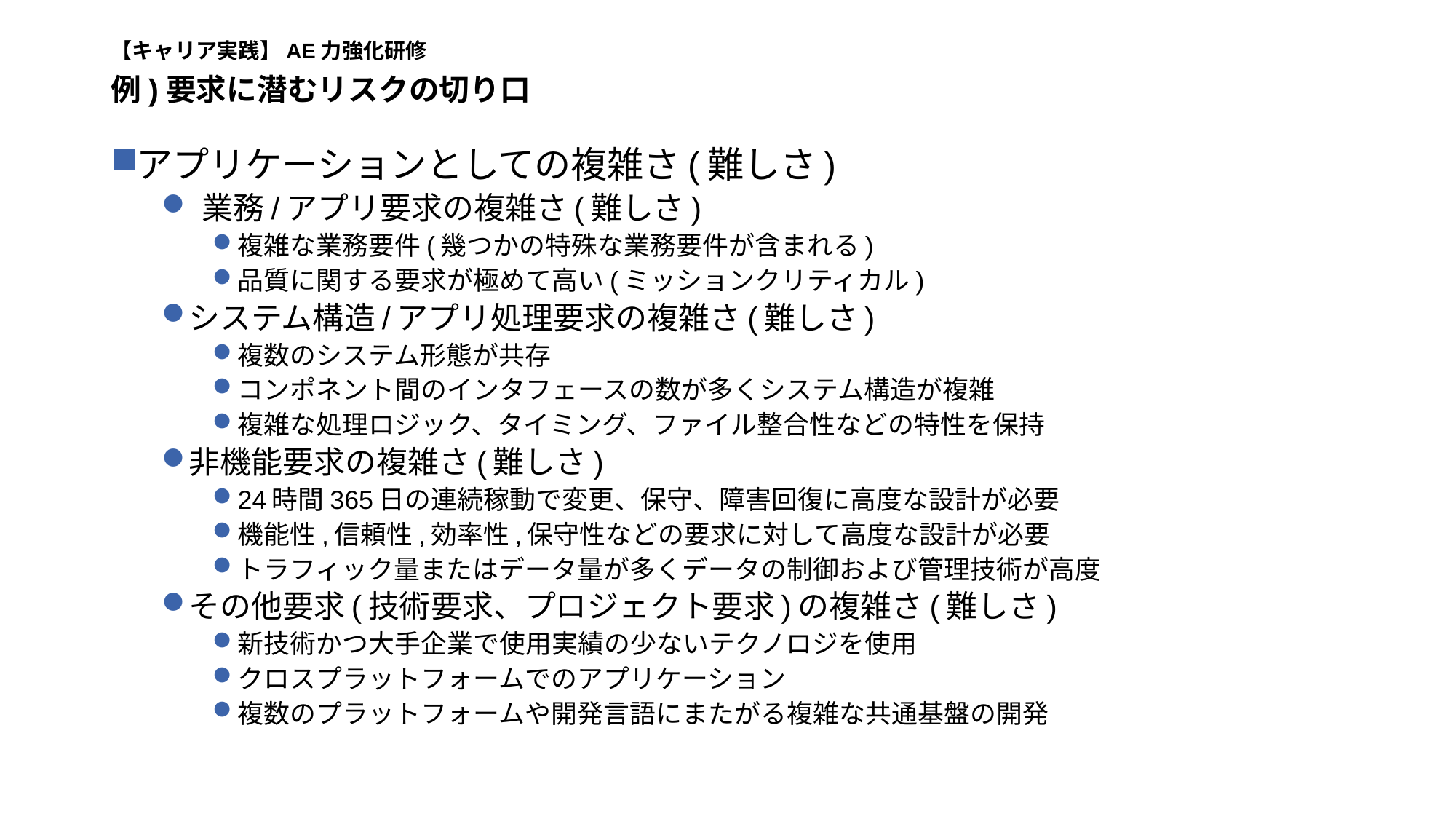

# 【キャリア実践】AE力強化研修
例)要求に潜むリスクの切り口

アプリケーションとしての複雑さ(難しさ)
 業務/アプリ要求の複雑さ(難しさ)
複雑な業務要件(幾つかの特殊な業務要件が含まれる)
品質に関する要求が極めて高い(ミッションクリティカル)
システム構造/アプリ処理要求の複雑さ(難しさ)
複数のシステム形態が共存
コンポネント間のインタフェースの数が多くシステム構造が複雑
複雑な処理ロジック、タイミング、ファイル整合性などの特性を保持
非機能要求の複雑さ(難しさ)
24時間365日の連続稼動で変更、保守、障害回復に高度な設計が必要
機能性,信頼性,効率性,保守性などの要求に対して高度な設計が必要
トラフィック量またはデータ量が多くデータの制御および管理技術が高度
その他要求(技術要求、プロジェクト要求)の複雑さ(難しさ)
新技術かつ大手企業で使用実績の少ないテクノロジを使用
クロスプラットフォームでのアプリケーション
複数のプラットフォームや開発言語にまたがる複雑な共通基盤の開発